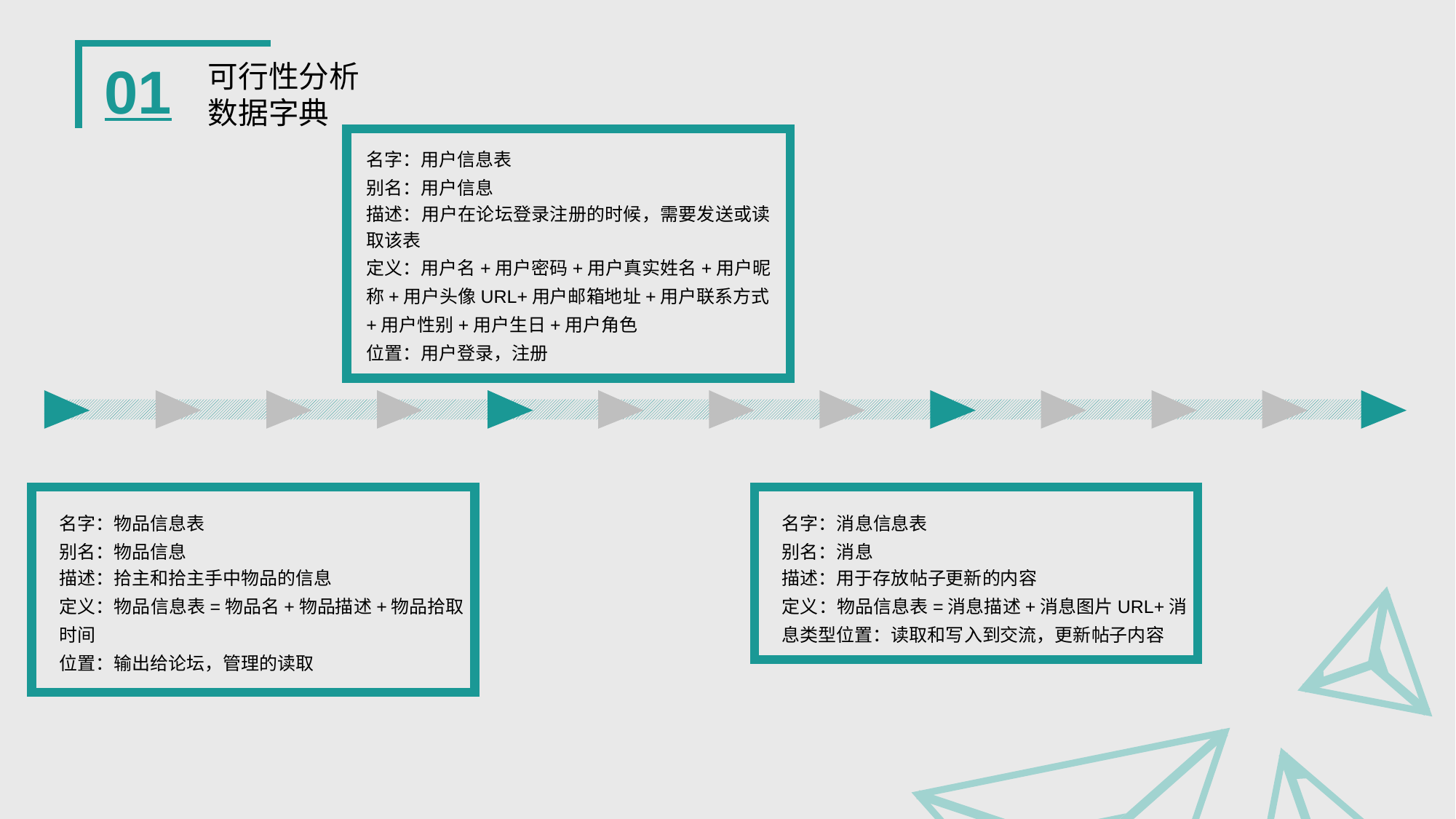

01
可行性分析
数据字典

名字：用户信息表
别名：用户信息
描述：用户在论坛登录注册的时候，需要发送或读取该表
定义：用户名+用户密码+用户真实姓名+用户昵称+用户头像URL+用户邮箱地址+用户联系方式+用户性别+用户生日+用户角色
位置：用户登录，注册

名字：物品信息表
别名：物品信息
描述：拾主和拾主手中物品的信息
定义：物品信息表=物品名+物品描述+物品拾取时间
位置：输出给论坛，管理的读取
名字：消息信息表
别名：消息
描述：用于存放帖子更新的内容
定义：物品信息表=消息描述+消息图片URL+消息类型位置：读取和写入到交流，更新帖子内容